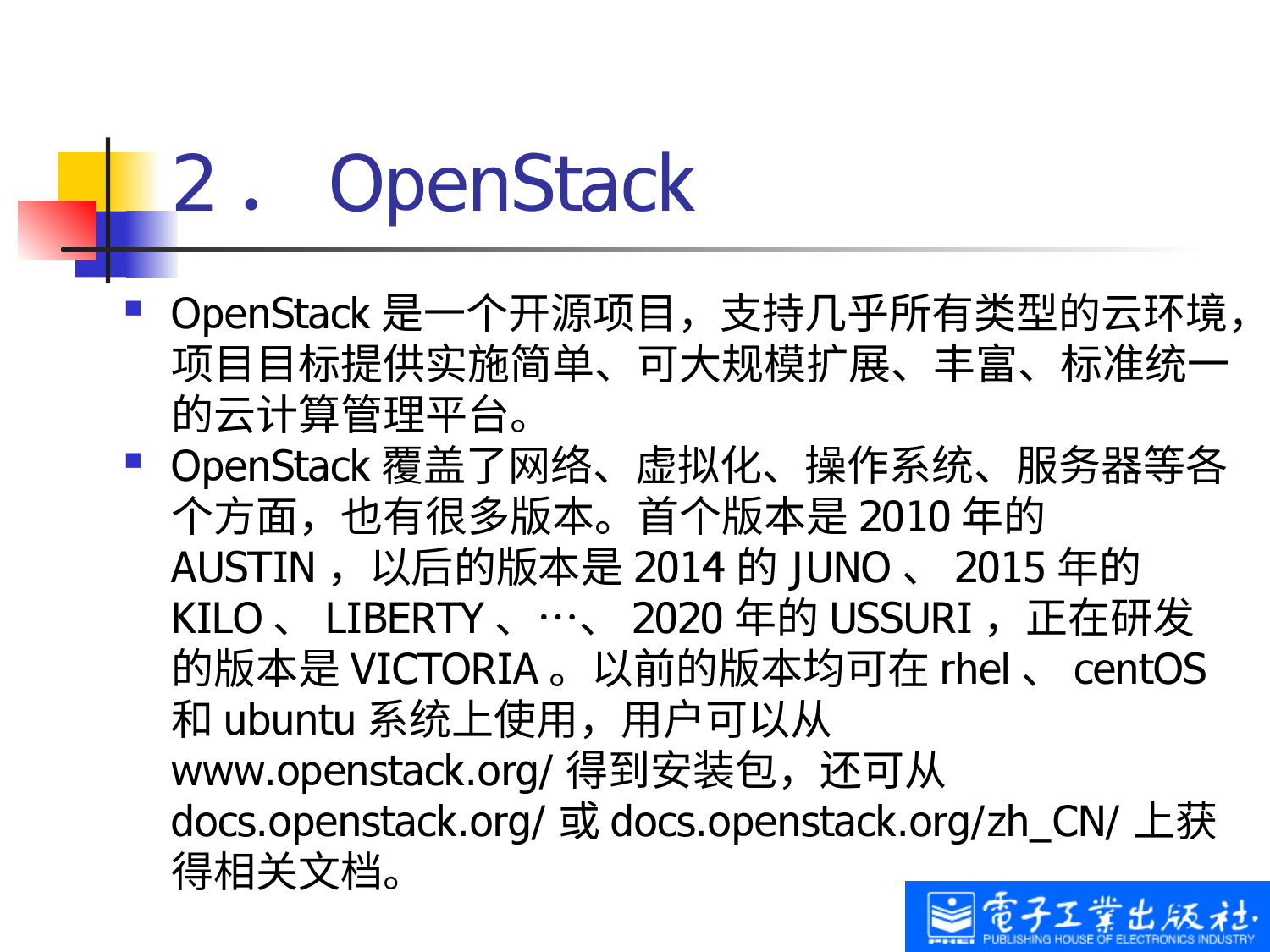

# 2．OpenStack
OpenStack是一个开源项目，支持几乎所有类型的云环境，项目目标提供实施简单、可大规模扩展、丰富、标准统一的云计算管理平台。
OpenStack覆盖了网络、虚拟化、操作系统、服务器等各个方面，也有很多版本。首个版本是2010年的AUSTIN，以后的版本是2014的JUNO、2015年的KILO、LIBERTY、…、2020年的USSURI，正在研发的版本是VICTORIA。以前的版本均可在rhel、centOS和ubuntu系统上使用，用户可以从www.openstack.org/得到安装包，还可从docs.openstack.org/或docs.openstack.org/zh_CN/上获得相关文档。